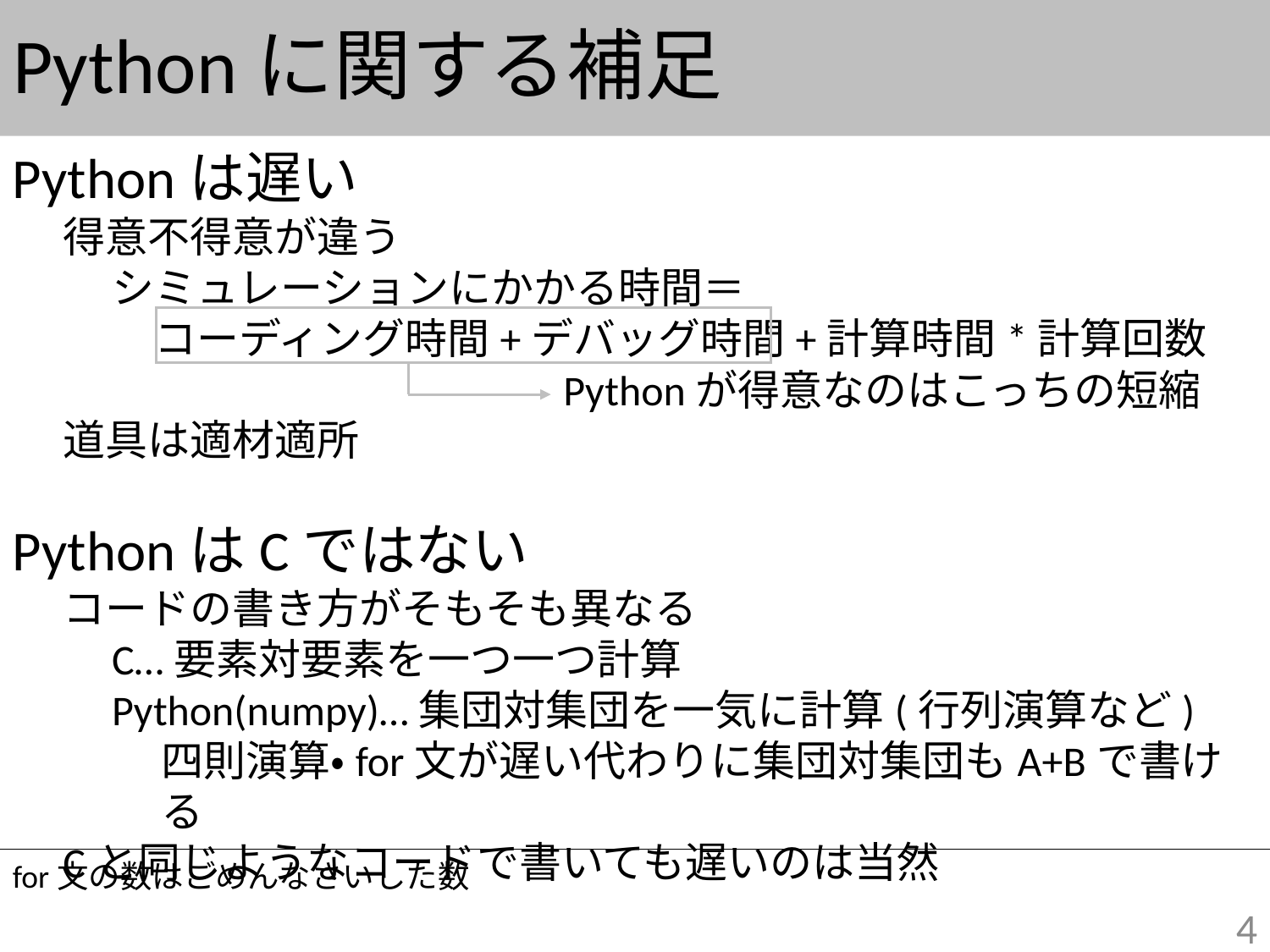

# Pythonに関する補足
Pythonは遅い
得意不得意が違う
シミュレーションにかかる時間＝
　コーディング時間+デバッグ時間+計算時間*計算回数

道具は適材適所

PythonはCではない
コードの書き方がそもそも異なる
C…要素対要素を一つ一つ計算
Python(numpy)…集団対集団を一気に計算(行列演算など)
四則演算・for文が遅い代わりに集団対集団もA+Bで書ける
Cと同じようなコードで書いても遅いのは当然

Pythonが得意なのはこっちの短縮
for文の数はごめんなさいした数
4